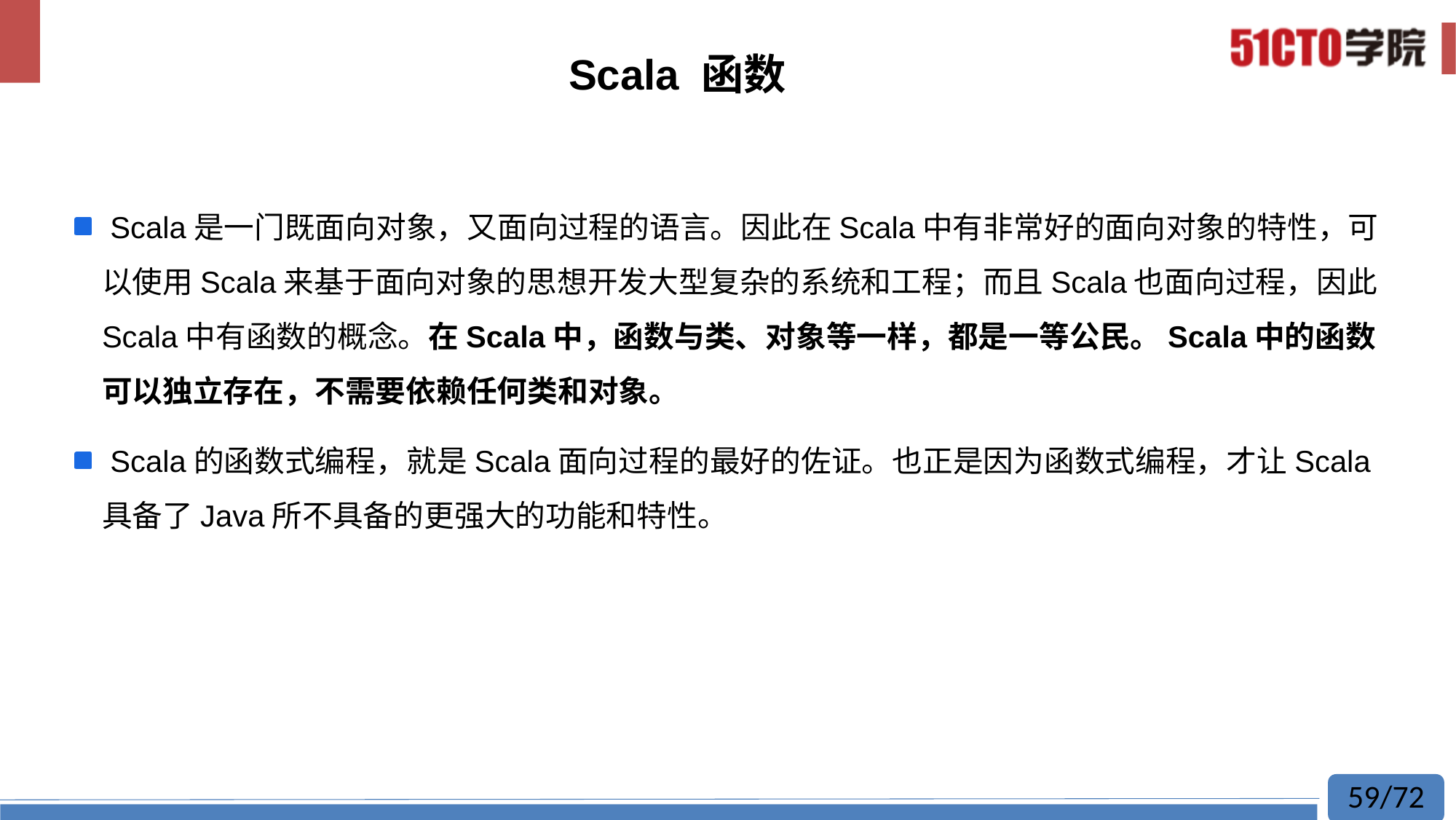

# Scala 函数
 Scala是一门既面向对象，又面向过程的语言。因此在Scala中有非常好的面向对象的特性，可以使用Scala来基于面向对象的思想开发大型复杂的系统和工程；而且Scala也面向过程，因此Scala中有函数的概念。在Scala中，函数与类、对象等一样，都是一等公民。Scala中的函数可以独立存在，不需要依赖任何类和对象。
 Scala的函数式编程，就是Scala面向过程的最好的佐证。也正是因为函数式编程，才让Scala具备了Java所不具备的更强大的功能和特性。